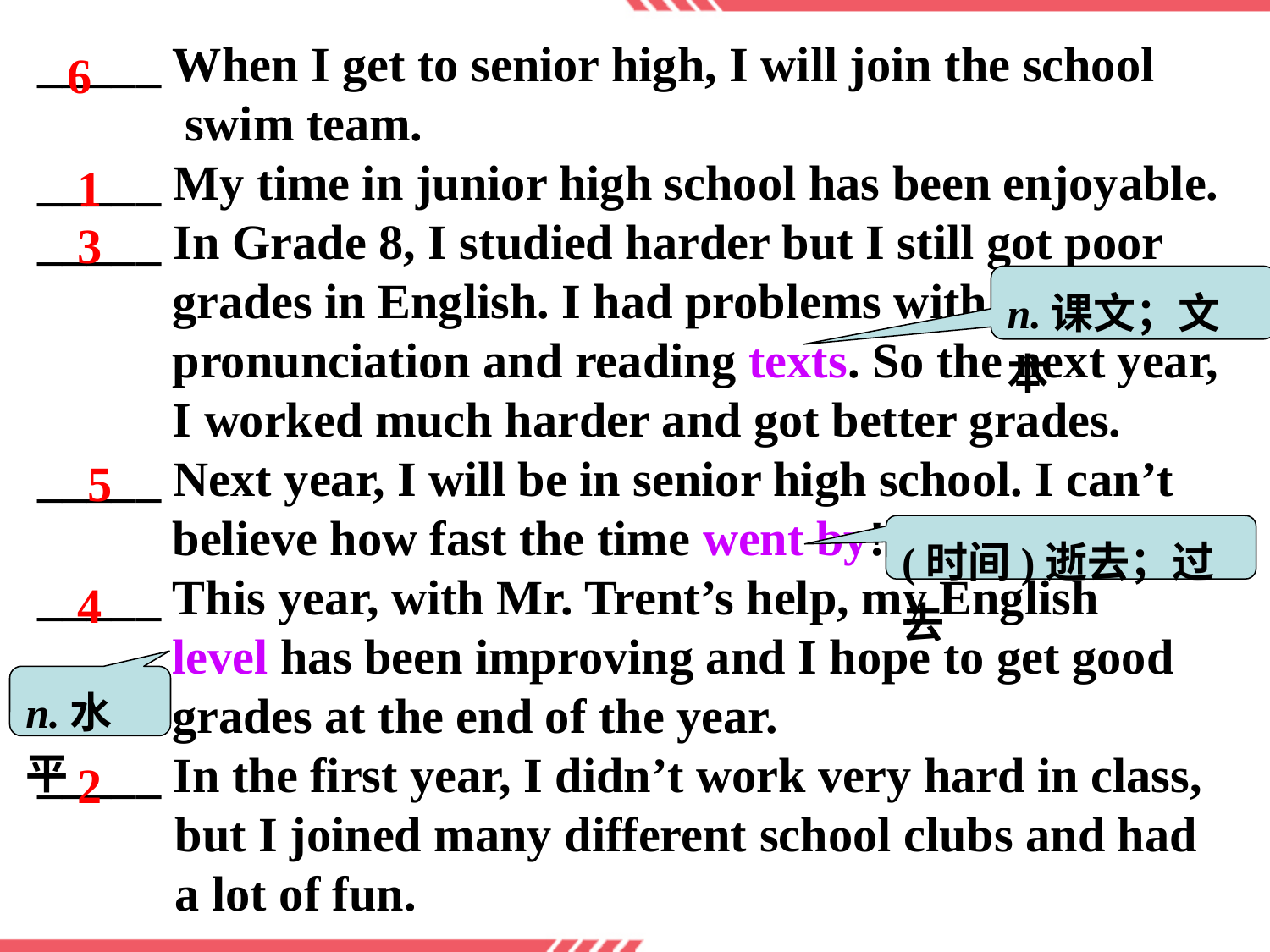

_____ When I get to senior high, I will join the school
            swim team.
_____ My time in junior high school has been enjoyable.
_____ In Grade 8, I studied harder but I still got poor
           grades in English. I had problems with
           pronunciation and reading texts. So the next year,
           I worked much harder and got better grades.
_____ Next year, I will be in senior high school. I can’t
           believe how fast the time went by!
_____ This year, with Mr. Trent’s help, my English
           level has been improving and I hope to get good
           grades at the end of the year.
_____ In the first year, I didn’t work very hard in class, but I joined many different school clubs and had a lot of fun.
6
1
3
n.课文；文本
5
(时间)逝去；过去
4
n.水平
2